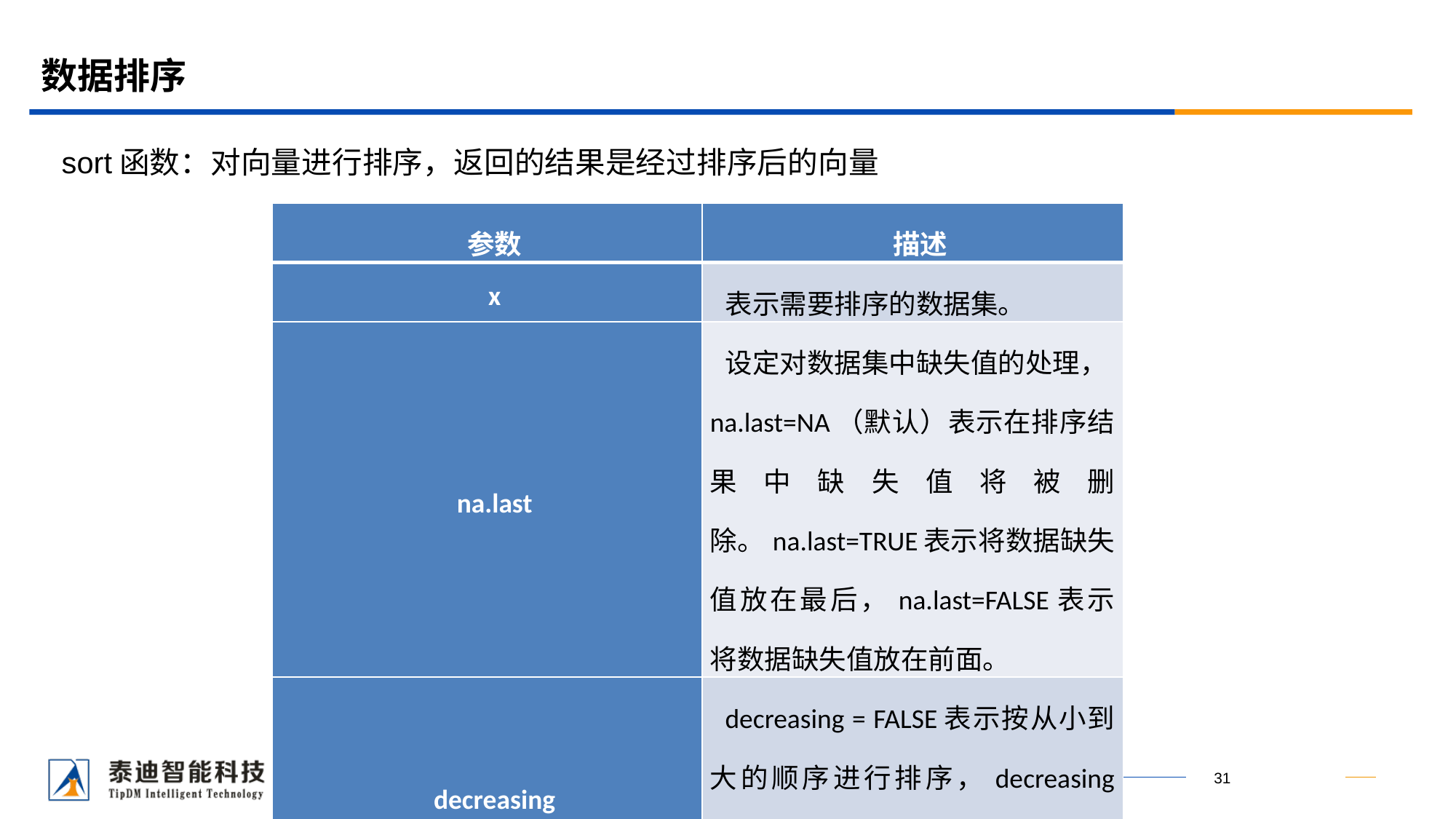

# 数据排序
sort函数：对向量进行排序，返回的结果是经过排序后的向量
| 参数 | 描述 |
| --- | --- |
| x | 表示需要排序的数据集。 |
| na.last | 设定对数据集中缺失值的处理，na.last=NA（默认）表示在排序结果中缺失值将被删除。na.last=TRUE表示将数据缺失值放在最后，na.last=FALSE表示将数据缺失值放在前面。 |
| decreasing | decreasing = FALSE表示按从小到大的顺序进行排序，decreasing =TRUE表示按从大到小的顺序排序。 |